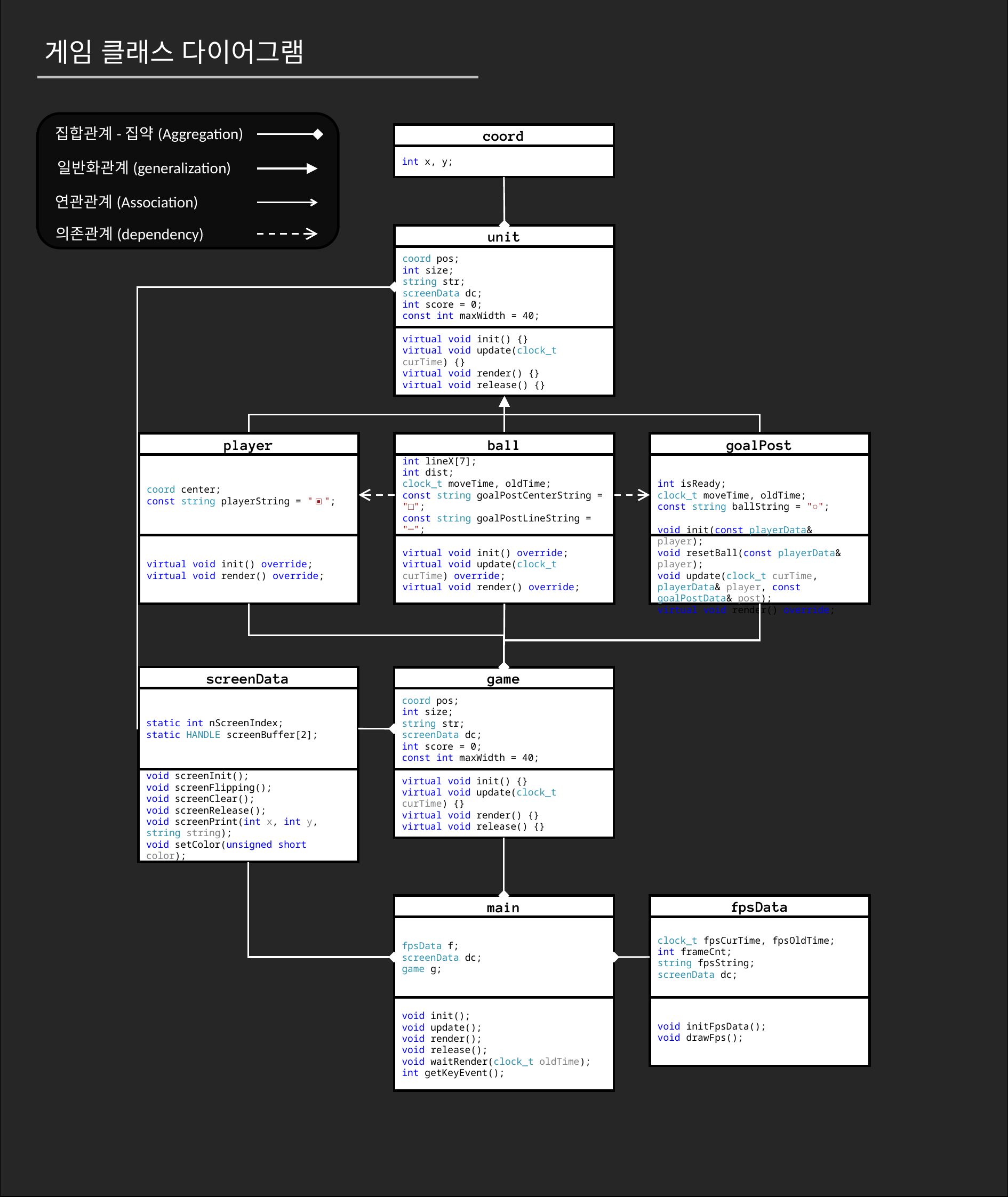

게임 클래스 다이어그램

집합관계-집약(Aggregation)
일반화관계(generalization)
연관관계(Association)
의존관계(dependency)
coord
int x, y;
unit
coord pos;
int size;
string str;
screenData dc;
int score = 0;
const int maxWidth = 40;
virtual void init() {}
virtual void update(clock_t curTime) {}
virtual void render() {}
virtual void release() {}
player
ball
goalPost
coord center;
const string playerString = "▣";
int lineX[7];
int dist;
clock_t moveTime, oldTime;
const string goalPostCenterString = "□";
const string goalPostLineString = "─";
int isReady;
clock_t moveTime, oldTime;
const string ballString = "○";
virtual void init() override;
virtual void render() override;
virtual void init() override;
virtual void update(clock_t curTime) override;
virtual void render() override;
void init(const playerData& player);
void resetBall(const playerData& player);
void update(clock_t curTime, playerData& player, const goalPostData& post);
virtual void render() override;
screenData
game
static int nScreenIndex;
static HANDLE screenBuffer[2];
coord pos;
int size;
string str;
screenData dc;
int score = 0;
const int maxWidth = 40;
void screenInit();
void screenFlipping();
void screenClear();
void screenRelease();
void screenPrint(int x, int y, string string);
void setColor(unsigned short color);
virtual void init() {}
virtual void update(clock_t curTime) {}
virtual void render() {}
virtual void release() {}
fpsData
main
clock_t fpsCurTime, fpsOldTime;
int frameCnt;
string fpsString;
screenData dc;
fpsData f;
screenData dc;
game g;
void initFpsData();
void drawFps();
void init();
void update();
void render();
void release();
void waitRender(clock_t oldTime);
int getKeyEvent();